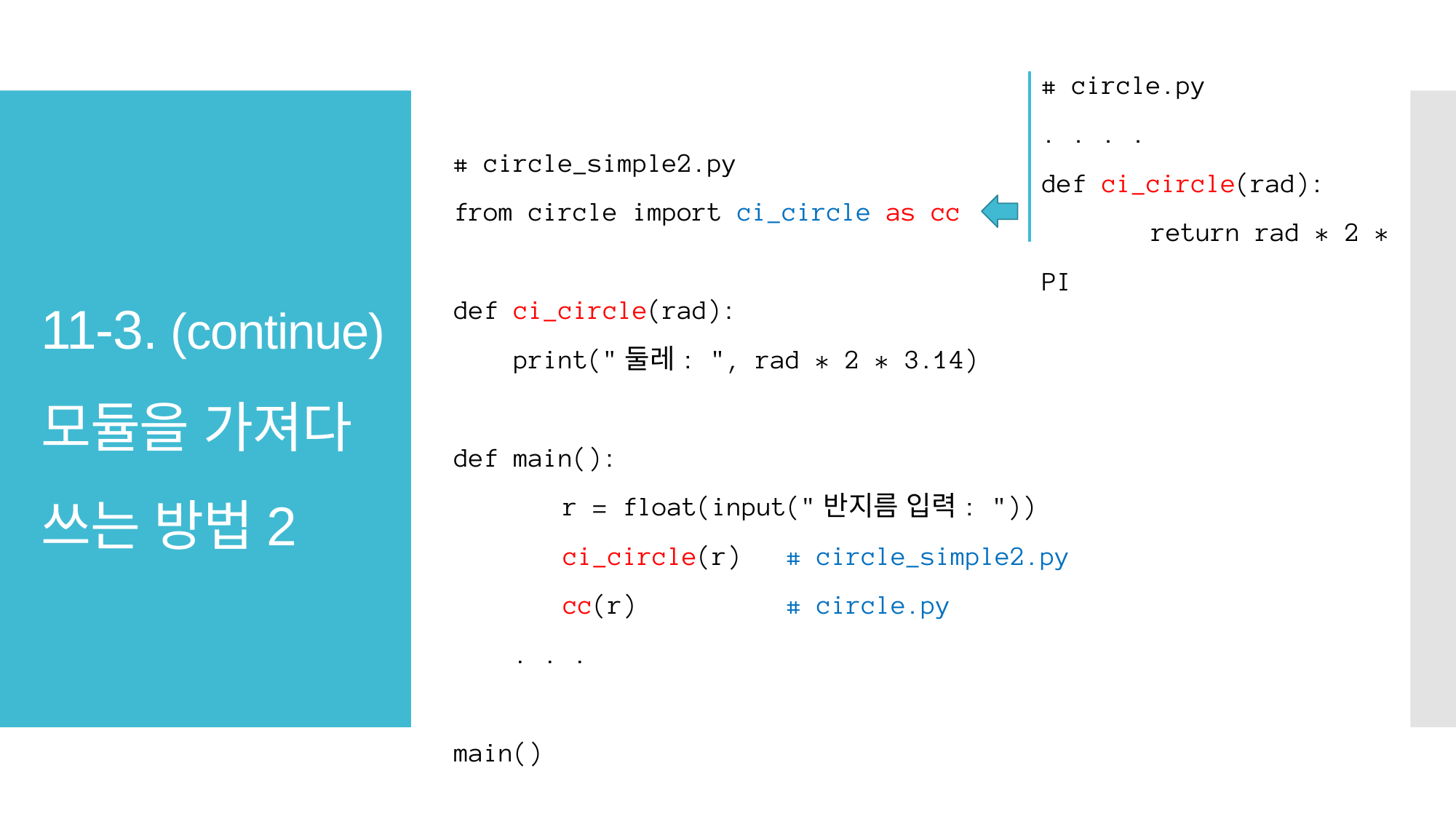

# circle.py
. . . .
def ci_circle(rad):
	return rad * 2 * PI
# circle_simple2.py
from circle import ci_circle as cc

def ci_circle(rad):
    print("둘레: ", rad * 2 * 3.14)

def main():
	r = float(input("반지름 입력: "))
	ci_circle(r)   # circle_simple2.py
	cc(r)          # circle.py
    . . .

main()
# 11-3. (continue) 모듈을 가져다 쓰는 방법2